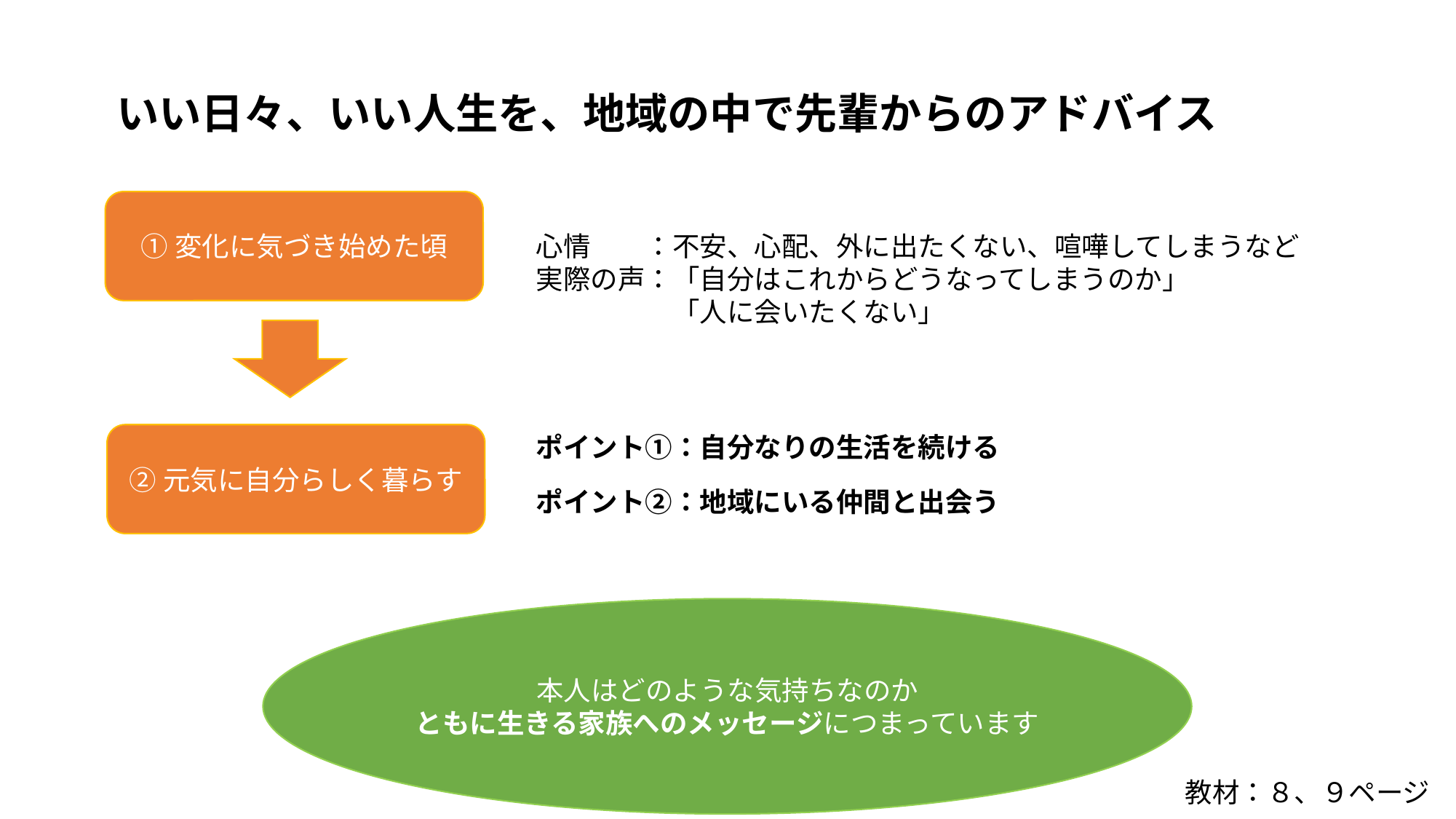

いい日々、いい人生を、地域の中で先輩からのアドバイス
①変化に気づき始めた頃
心情　　：不安、心配、外に出たくない、喧嘩してしまうなど
実際の声：「自分はこれからどうなってしまうのか」
　　　　　「人に会いたくない」

②元気に自分らしく暮らす
ポイント①：自分なりの生活を続ける
ポイント②：地域にいる仲間と出会う
本人はどのような気持ちなのか
ともに生きる家族へのメッセージにつまっています
教材：８、９ページ